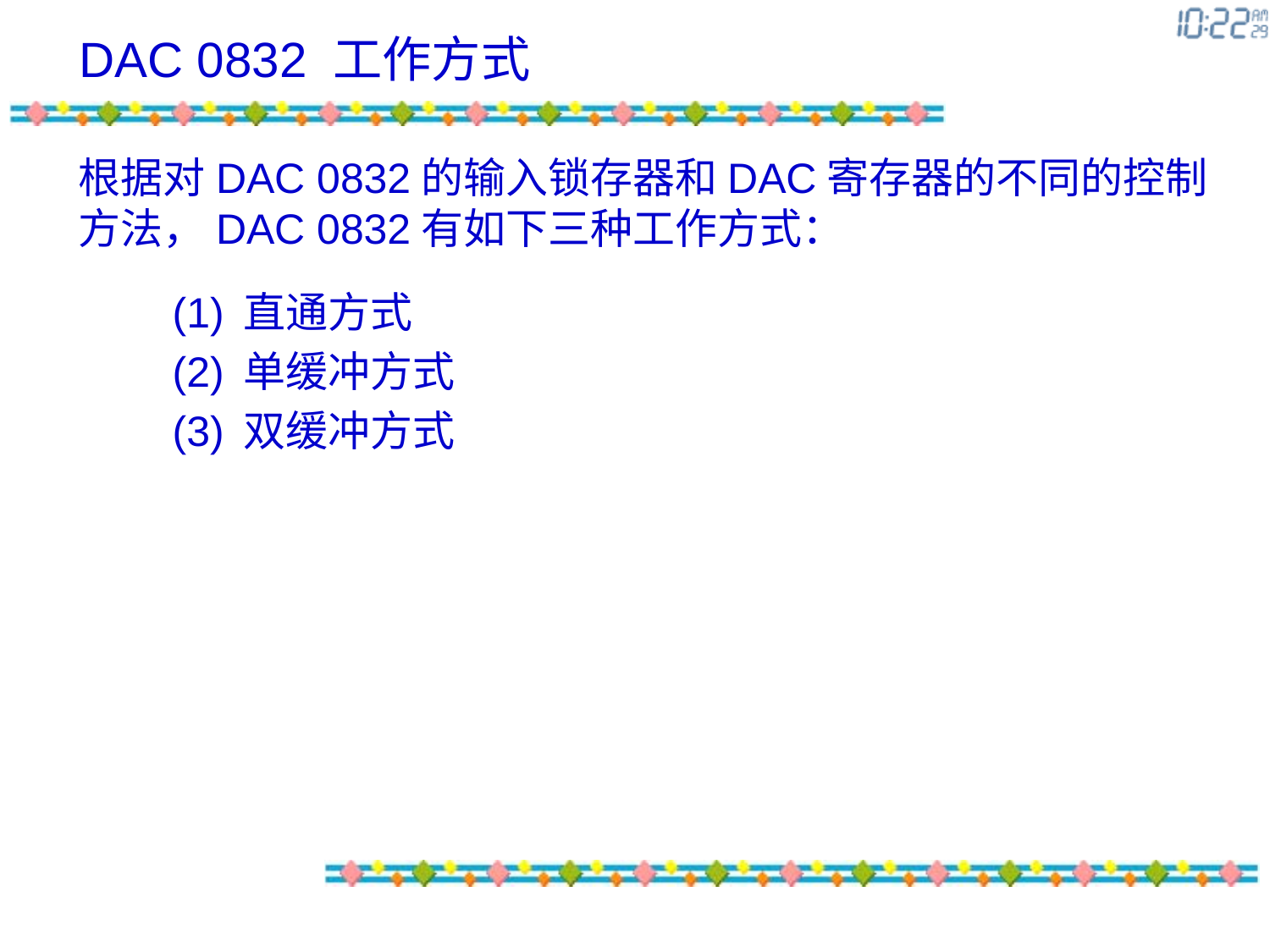

DAC 0832 工作方式
根据对DAC 0832的输入锁存器和DAC寄存器的不同的控制方法，DAC 0832有如下三种工作方式：
直通方式
单缓冲方式
双缓冲方式